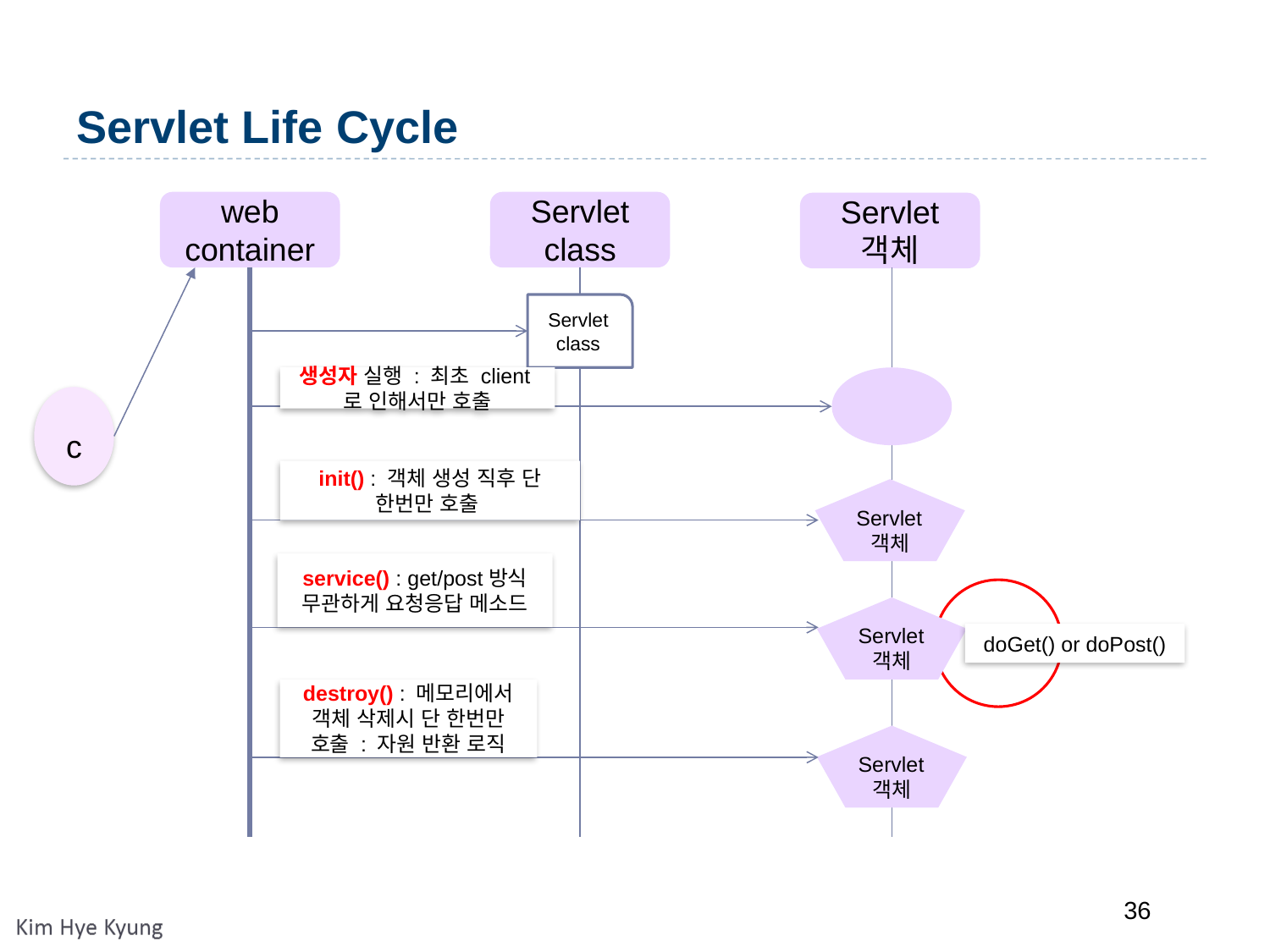

# Servlet Life Cycle
web container
Servlet class
Servlet
객체
Servlet
class
생성자 실행 : 최초 client로 인해서만 호출

init() : 객체 생성 직후 단 한번만 호출
Servlet객체
service() : get/post방식 무관하게 요청응답 메소드
Servlet객체
doGet() or doPost()
destroy() : 메모리에서 객체 삭제시 단 한번만 호출 : 자원 반환 로직
Servlet객체

c
36